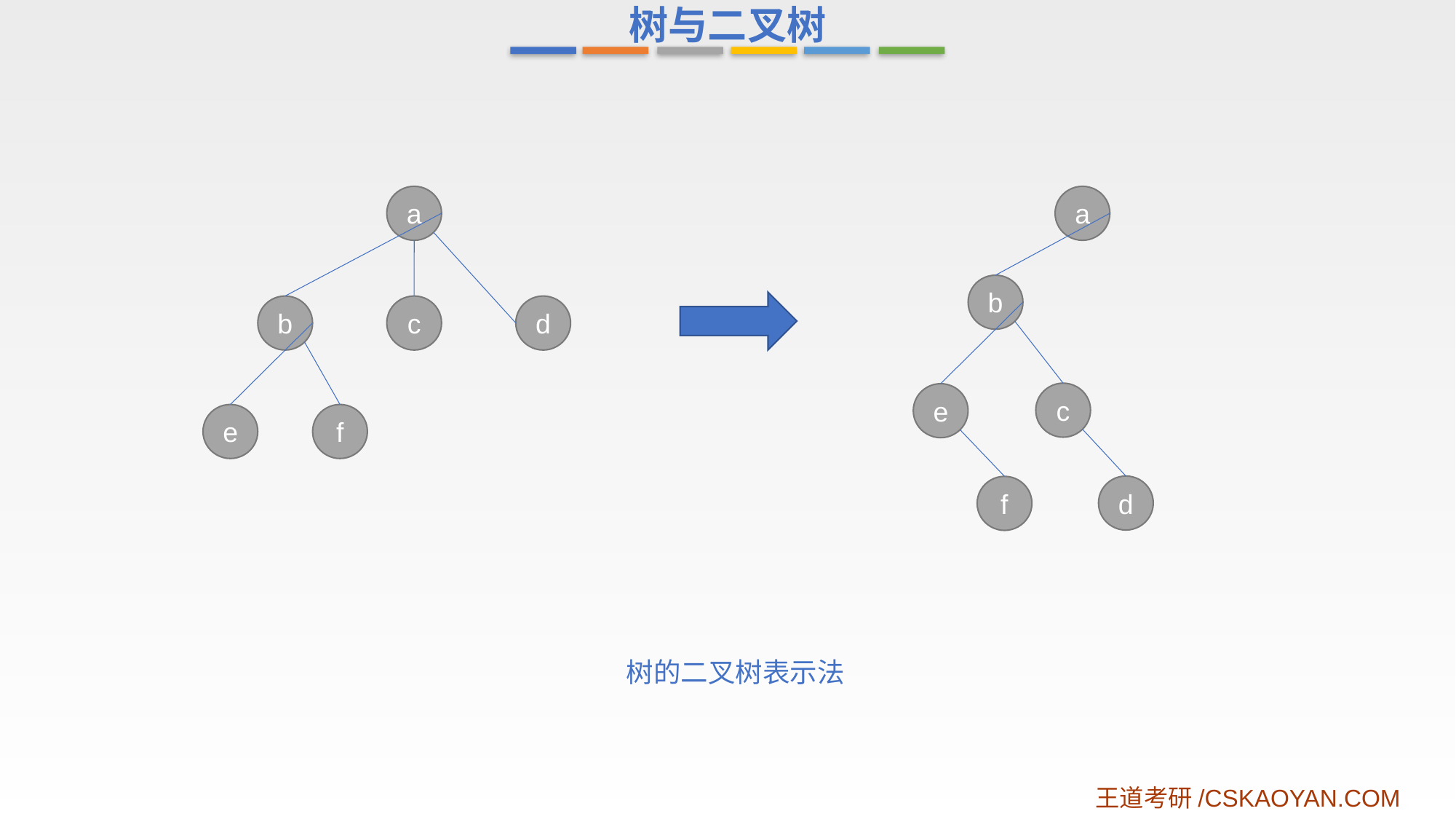

树与二叉树

a
a
b

b
c
d
c
e
e
f
d
f
树的二叉树表示法
王道考研/CSKAOYAN.COM